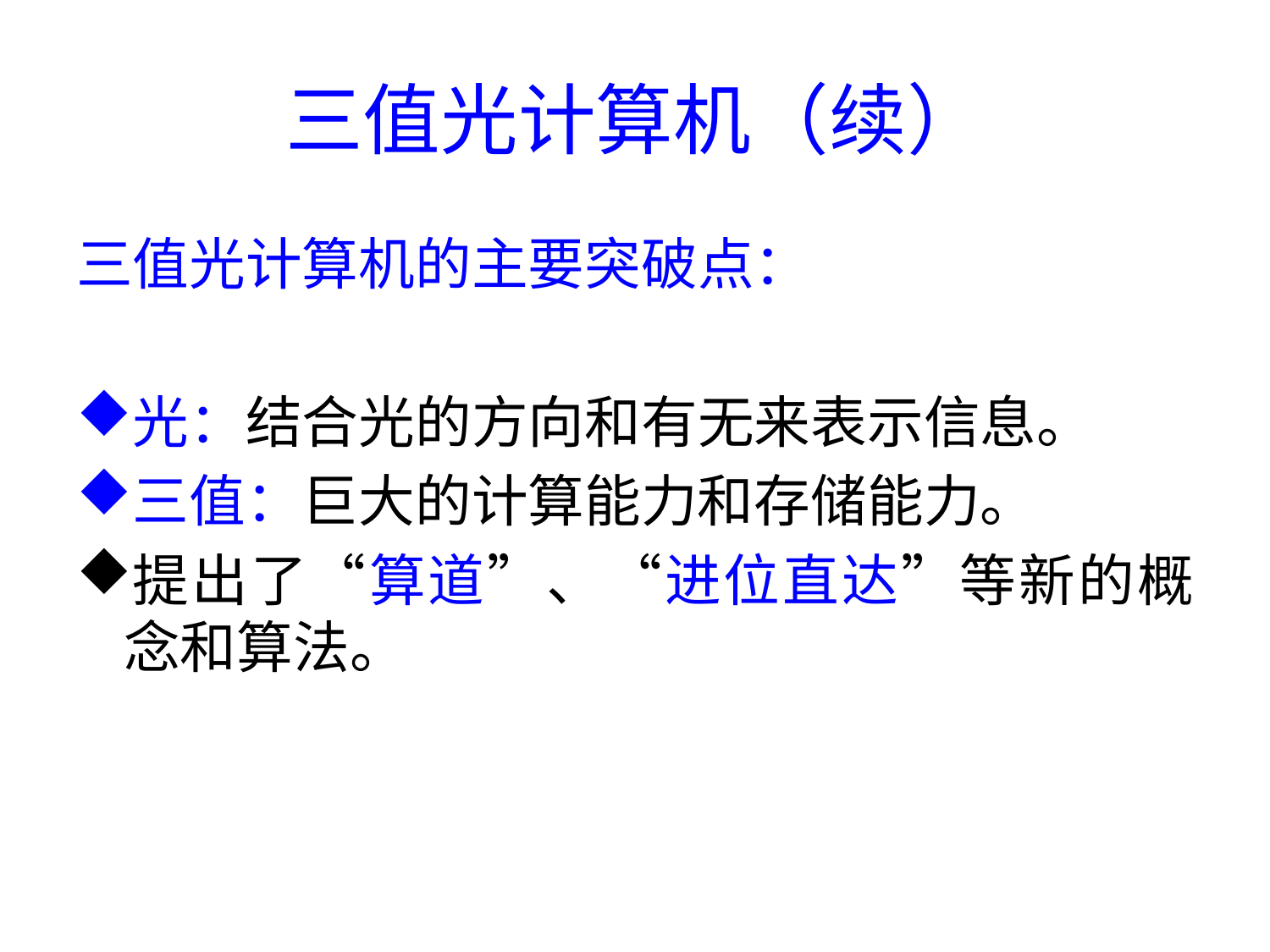

# 三值光计算机（续）
三值光计算机的主要突破点：

光：结合光的方向和有无来表示信息。
三值：巨大的计算能力和存储能力。
提出了“算道”、“进位直达”等新的概念和算法。